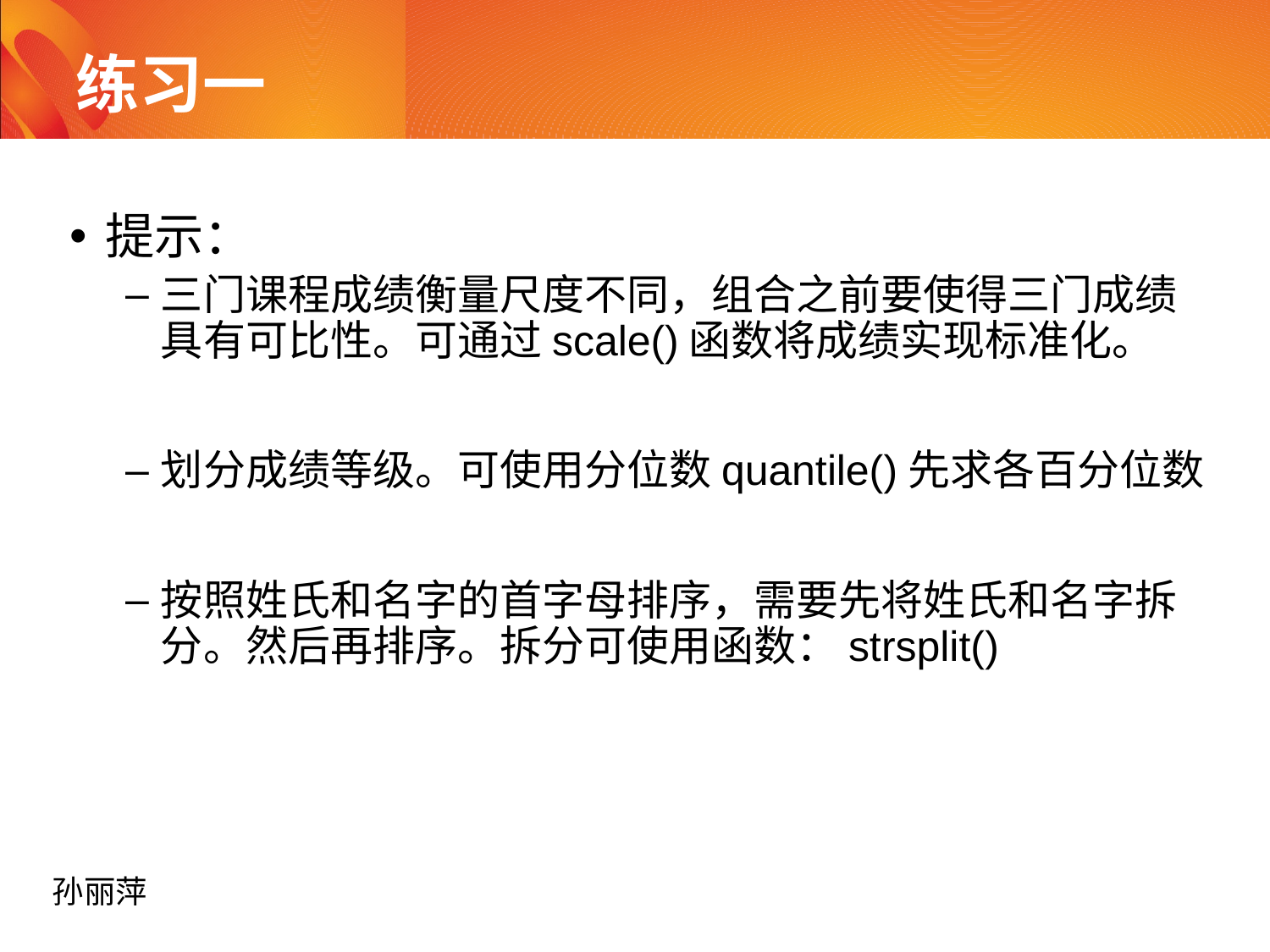

# 练习一
提示：
三门课程成绩衡量尺度不同，组合之前要使得三门成绩具有可比性。可通过scale()函数将成绩实现标准化。

划分成绩等级。可使用分位数quantile()先求各百分位数

按照姓氏和名字的首字母排序，需要先将姓氏和名字拆分。然后再排序。拆分可使用函数：strsplit()

28